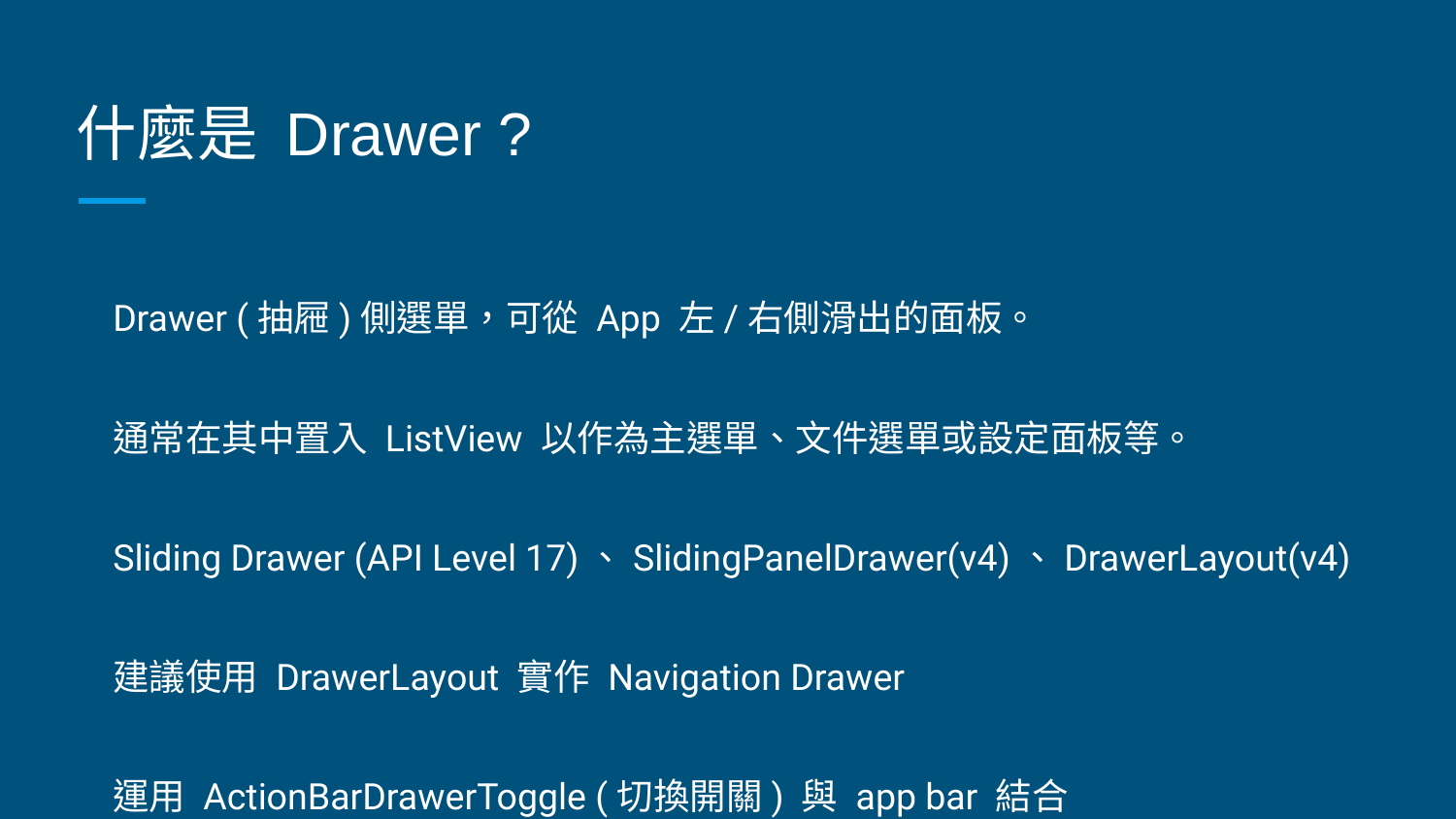

# 什麼是 Drawer ?
Drawer (抽屜)側選單，可從 App 左/右側滑出的面板。
通常在其中置入 ListView 以作為主選單、文件選單或設定面板等。
Sliding Drawer (API Level 17)、SlidingPanelDrawer(v4)、DrawerLayout(v4)
建議使用 DrawerLayout 實作 Navigation Drawer
運用 ActionBarDrawerToggle (切換開關) 與 app bar 結合